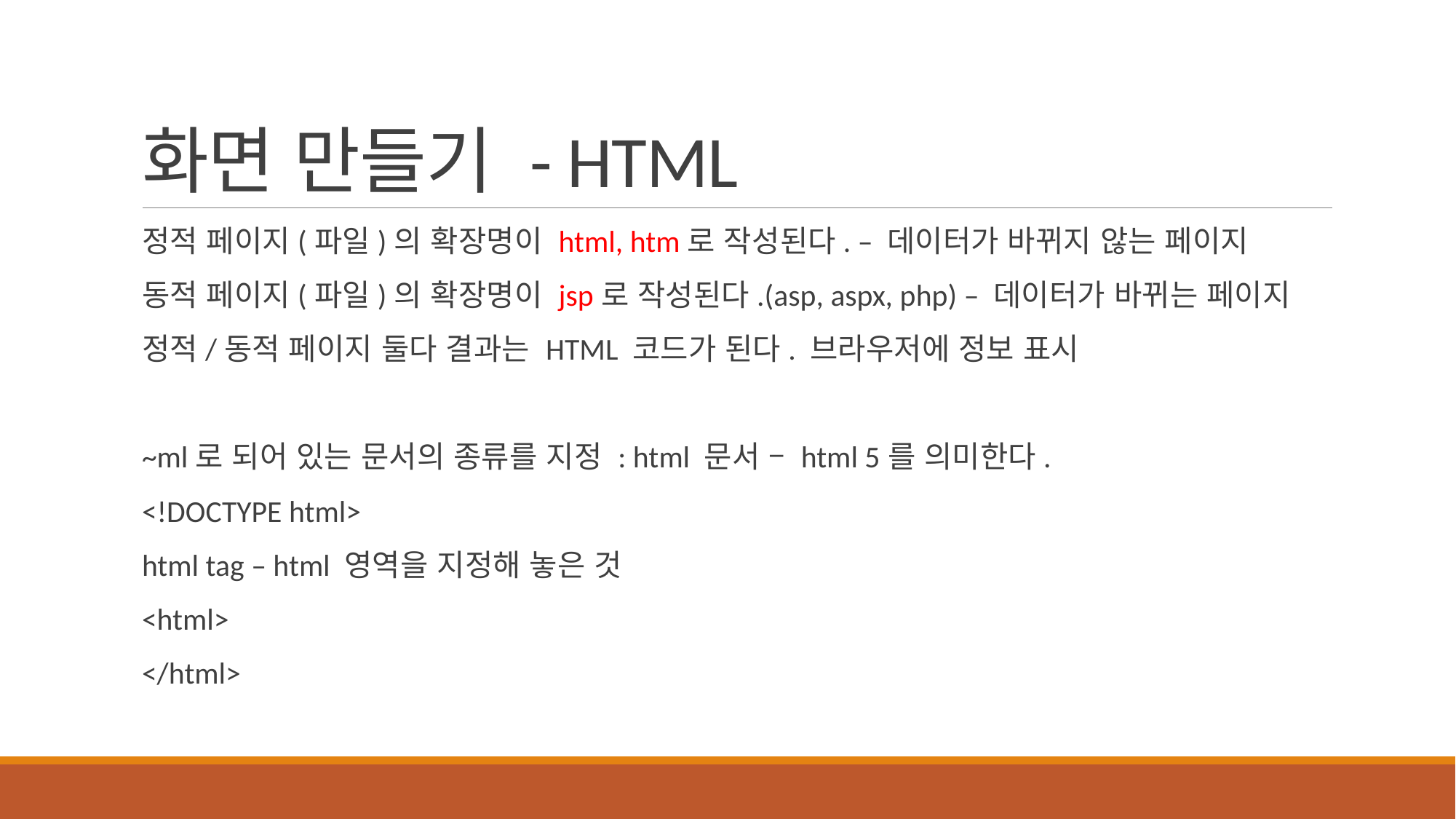

# 화면 만들기 - HTML
정적 페이지(파일)의 확장명이 html, htm로 작성된다. – 데이터가 바뀌지 않는 페이지
동적 페이지(파일)의 확장명이 jsp로 작성된다.(asp, aspx, php) – 데이터가 바뀌는 페이지
정적/동적 페이지 둘다 결과는 HTML 코드가 된다. 브라우저에 정보 표시

~ml로 되어 있는 문서의 종류를 지정 : html 문서 – html 5를 의미한다.
<!DOCTYPE html>
html tag – html 영역을 지정해 놓은 것
<html>
</html>